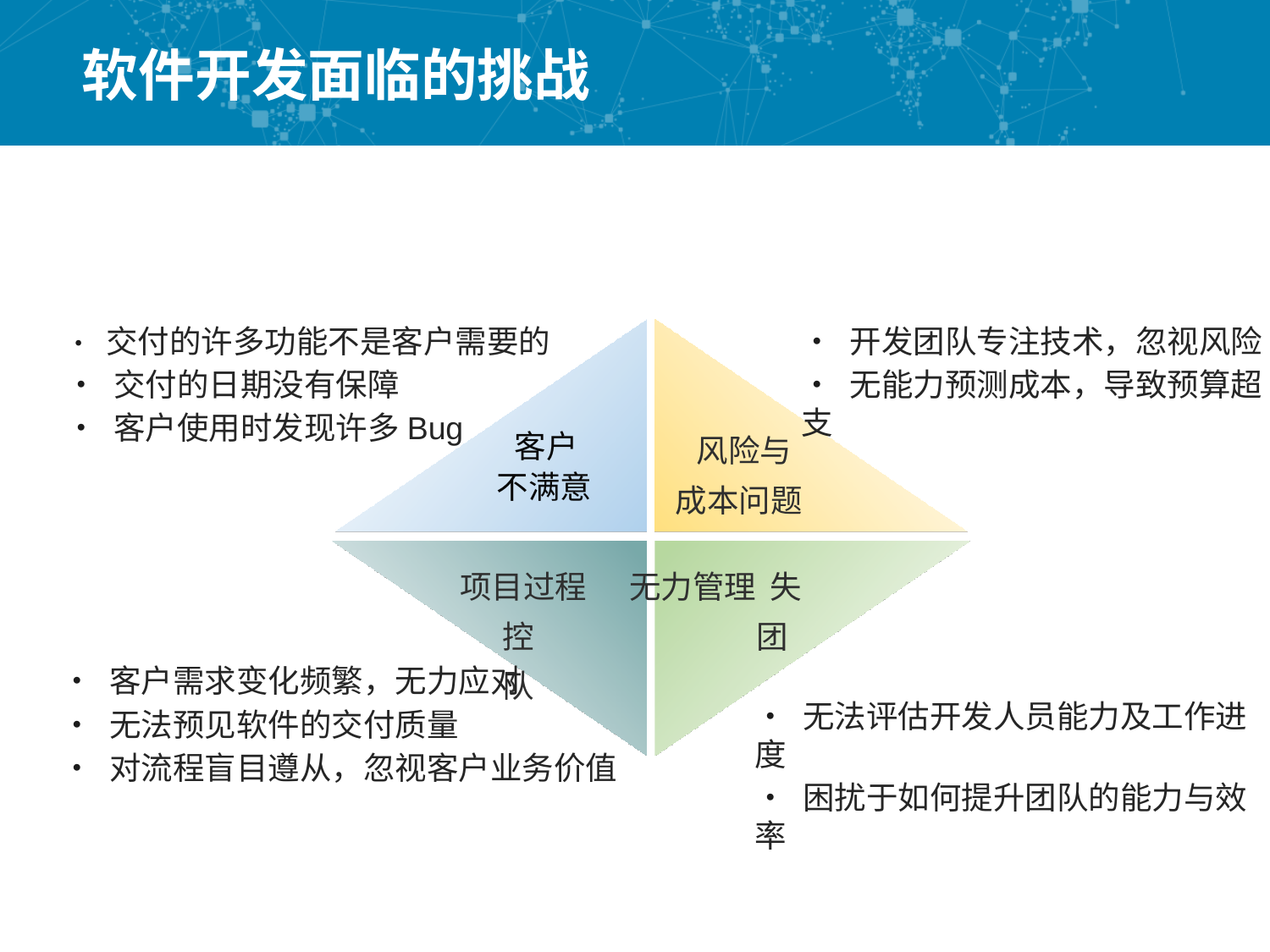

# 软件开发面临的挑战

• 交付的许多功能不是客户需要的
• 交付的日期没有保障
• 客户使用时发现许多Bug
• 开发团队专注技术，忽视风险
• 无能力预测成本，导致预算超支
风险与  成本问题
客户
不满意

项目过程	无力管理  失控		团队
• 客户需求变化频繁，无力应对
• 无法预见软件的交付质量
• 对流程盲目遵从，忽视客户业务价值
• 无法评估开发人员能力及工作进度
• 困扰于如何提升团队的能力与效率
12